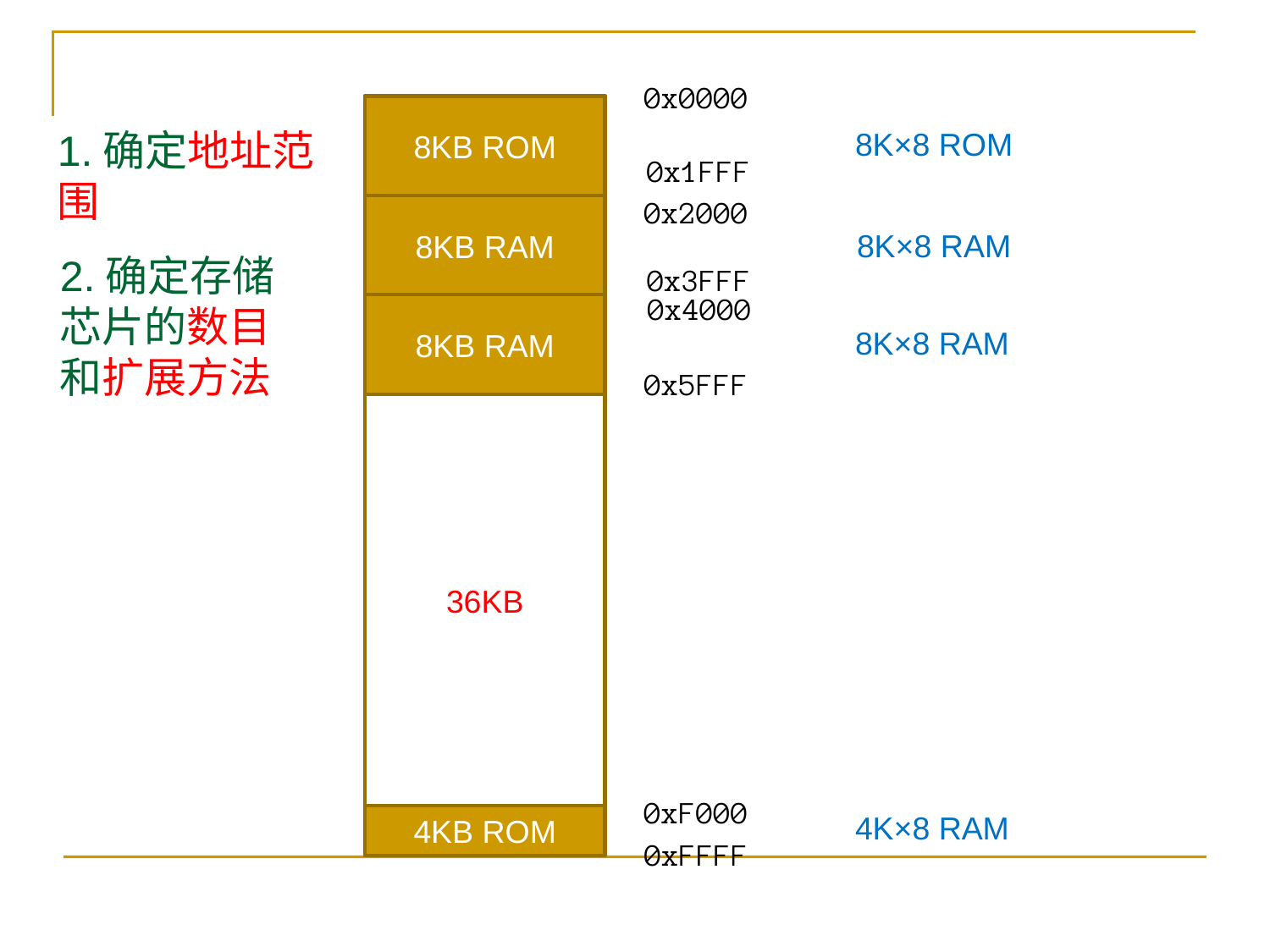

0x0000

8KB ROM
1.确定地址范围
8K×8 ROM
0x1FFF
0x2000
8KB RAM
8K×8 RAM
2.确定存储芯片的数目和扩展方法
0x3FFF
0x4000
8KB RAM
8K×8 RAM
0x5FFF
36KB
0xF000
4K×8 RAM
4KB ROM
0xFFFF